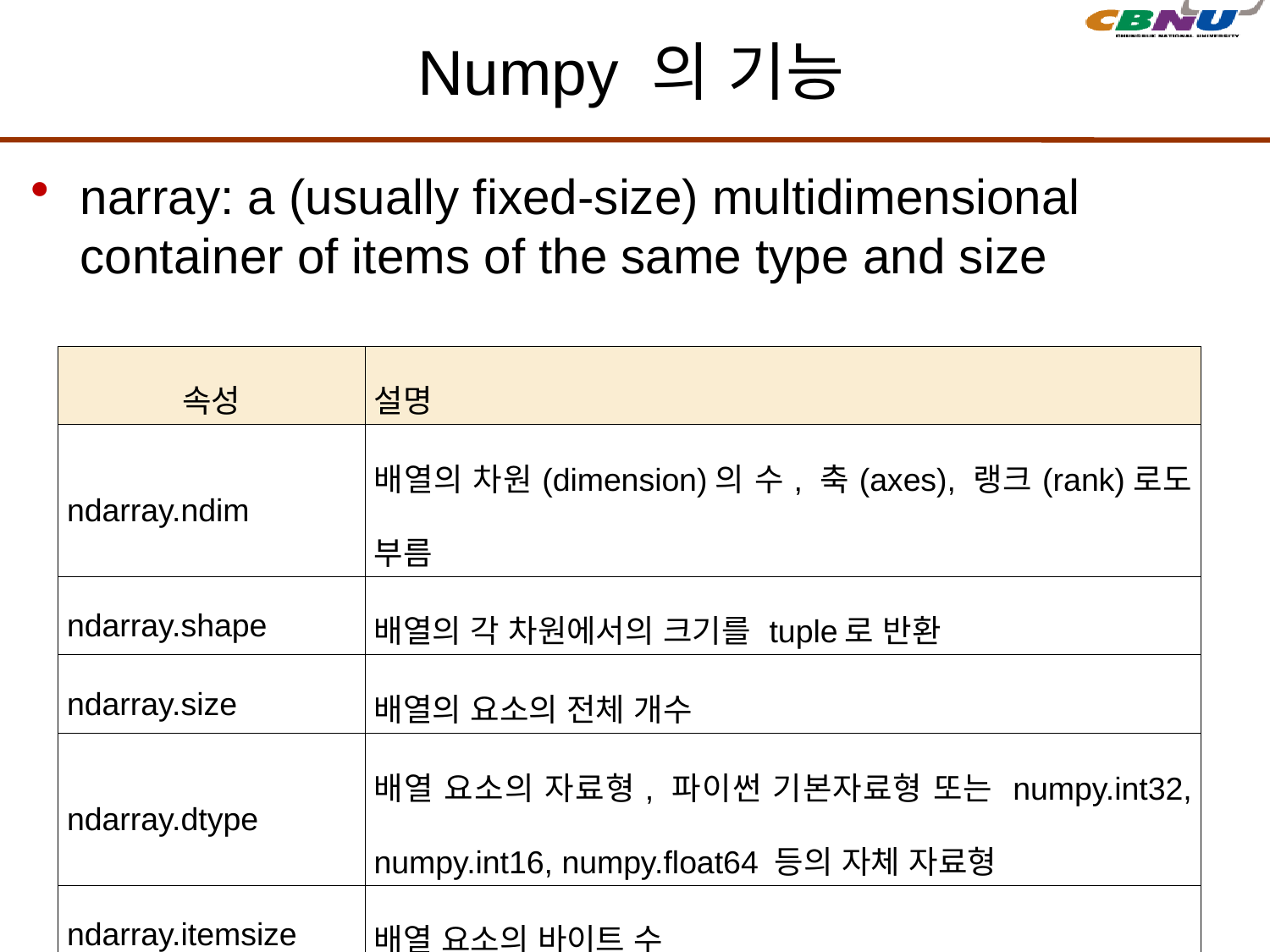

# Numpy 의 기능
narray: a (usually fixed-size) multidimensional container of items of the same type and size
| 속성 | 설명 |
| --- | --- |
| ndarray.ndim | 배열의 차원(dimension)의 수, 축(axes), 랭크(rank)로도 부름 |
| ndarray.shape | 배열의 각 차원에서의 크기를 tuple로 반환 |
| ndarray.size | 배열의 요소의 전체 개수 |
| ndarray.dtype | 배열 요소의 자료형, 파이썬 기본자료형 또는 numpy.int32, numpy.int16, numpy.float64 등의 자체 자료형 |
| ndarray.itemsize | 배열 요소의 바이트 수 |
| ndarray.data | 배열 요소를 담고 있는 실제 버퍼, 직접 사용하지 않음 |
10